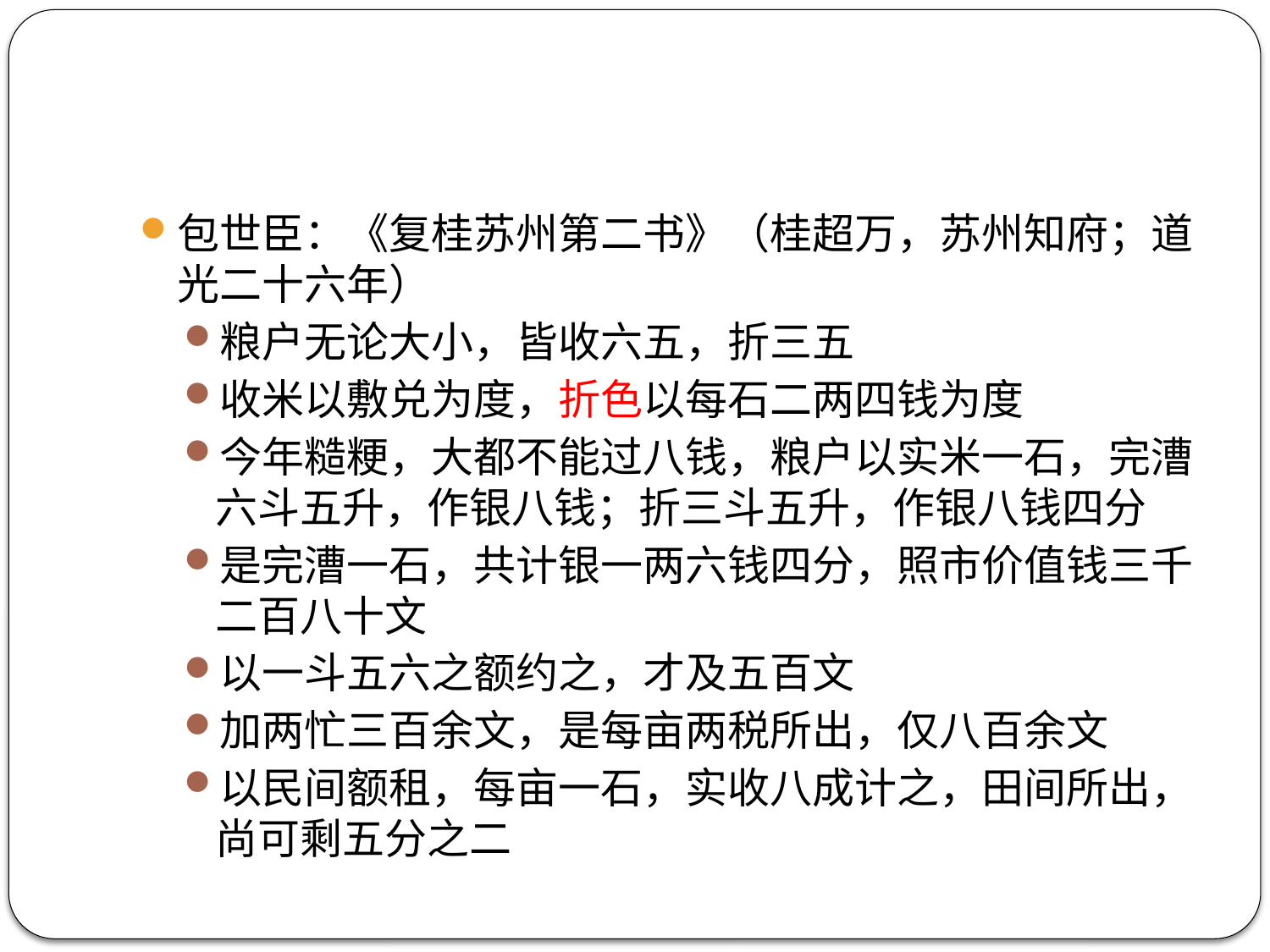

#
包世臣：《复桂苏州第二书》（桂超万，苏州知府；道光二十六年）
粮户无论大小，皆收六五，折三五
收米以敷兑为度，折色以每石二两四钱为度
今年糙粳，大都不能过八钱，粮户以实米一石，完漕六斗五升，作银八钱；折三斗五升，作银八钱四分
是完漕一石，共计银一两六钱四分，照市价值钱三千二百八十文
以一斗五六之额约之，才及五百文
加两忙三百余文，是每亩两税所出，仅八百余文
以民间额租，每亩一石，实收八成计之，田间所出，尚可剩五分之二